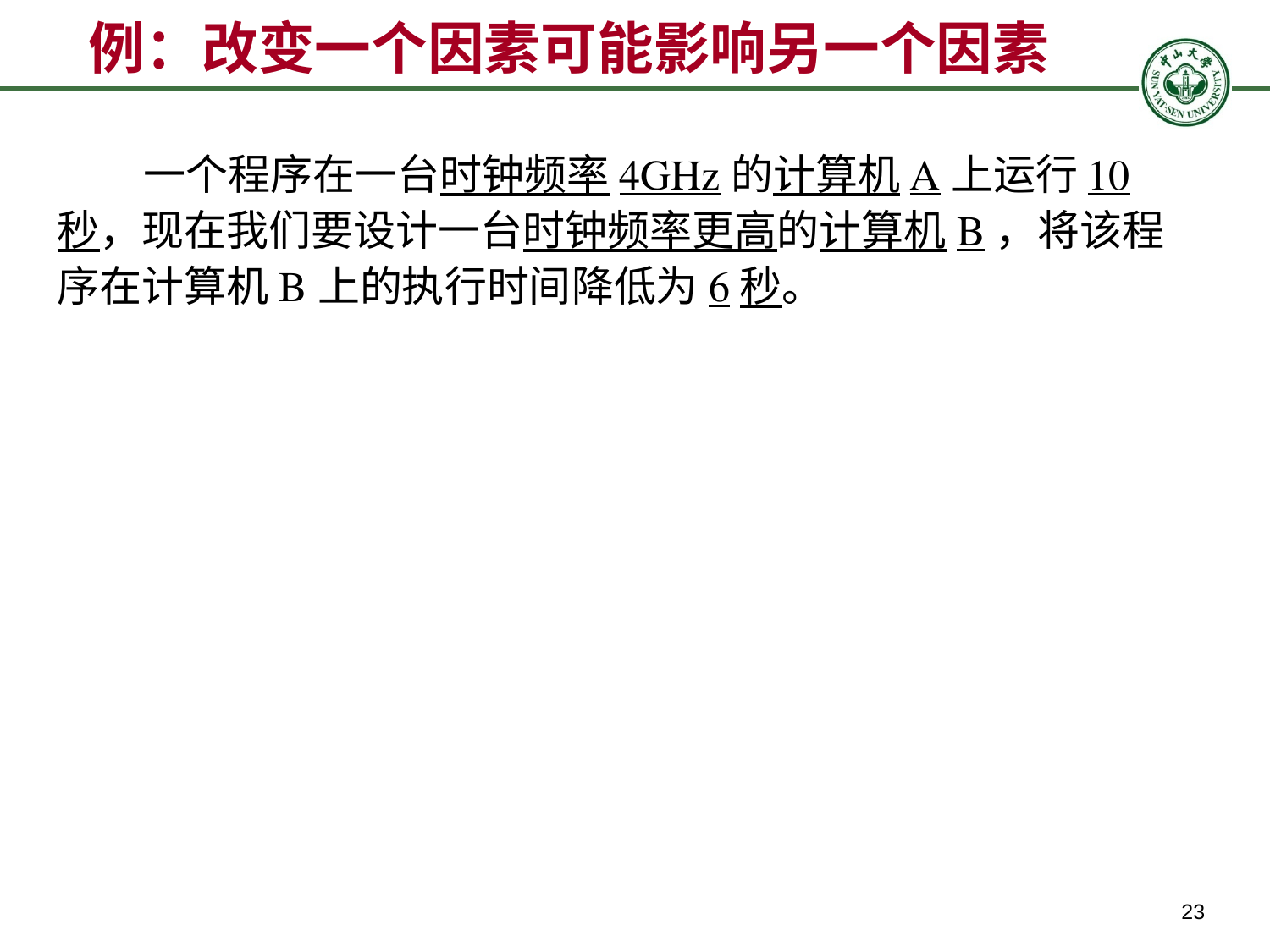

# 例：改变一个因素可能影响另一个因素
        一个程序在一台时钟频率4GHz的计算机A上运行10秒，现在我们要设计一台时钟频率更高的计算机B，将该程序在计算机B上的执行时间降低为6秒。